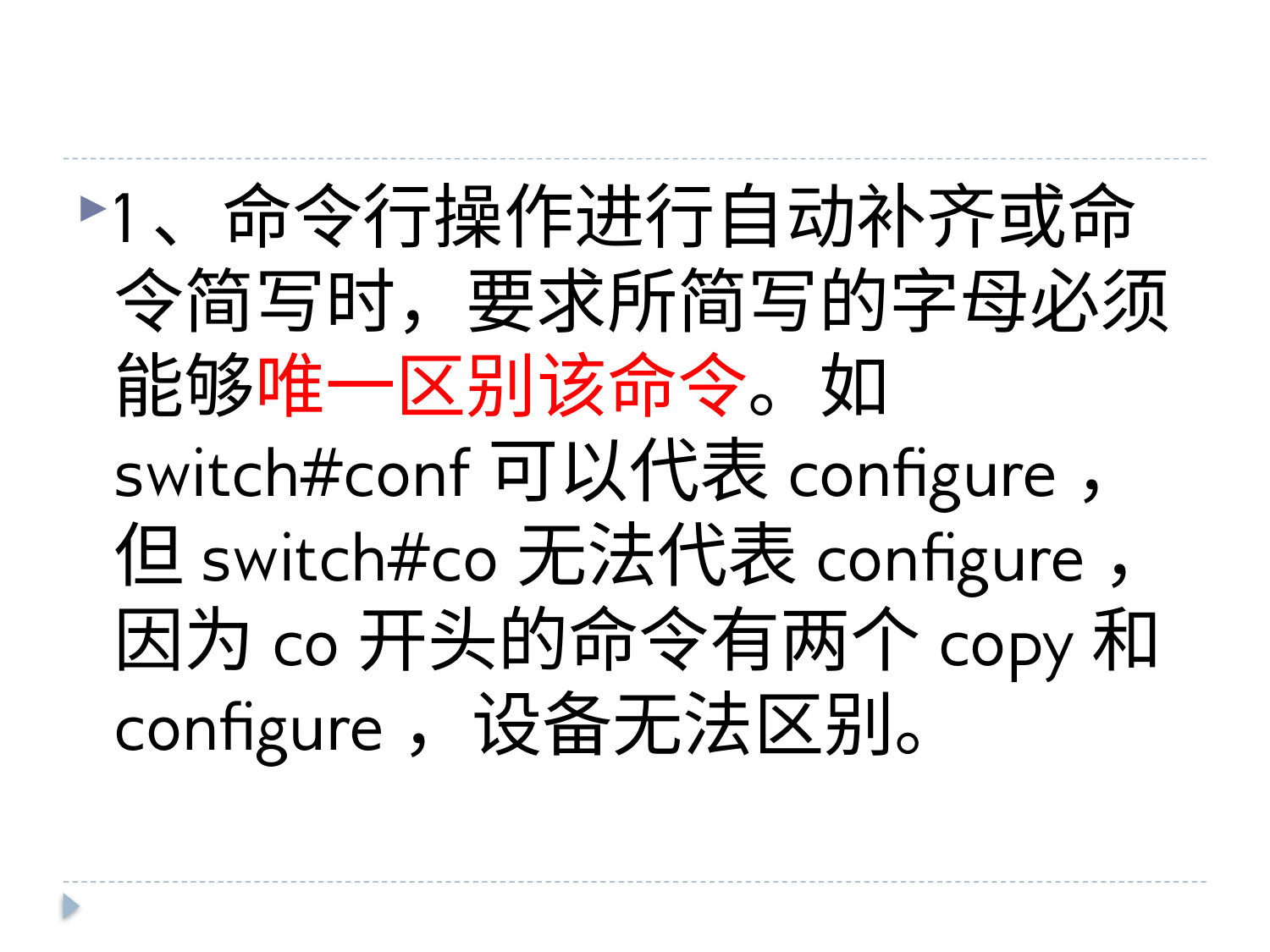

#
1、命令行操作进行自动补齐或命令简写时，要求所简写的字母必须能够唯一区别该命令。如switch#conf可以代表configure，但switch#co无法代表configure，因为co开头的命令有两个copy和configure，设备无法区别。